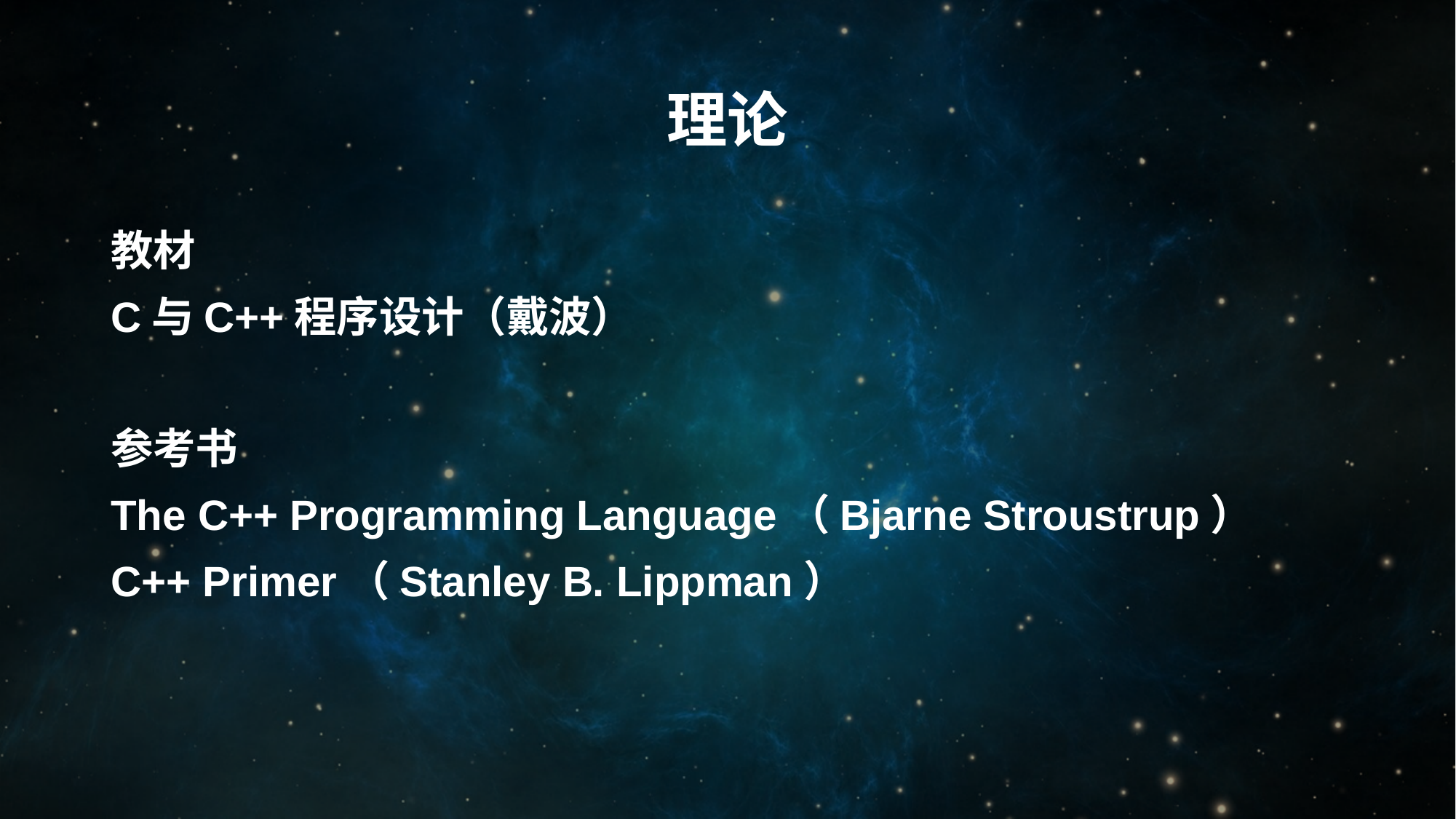

# 理论
教材
C与C++程序设计（戴波）

参考书
The C++ Programming Language（Bjarne Stroustrup）
C++ Primer（Stanley B. Lippman）